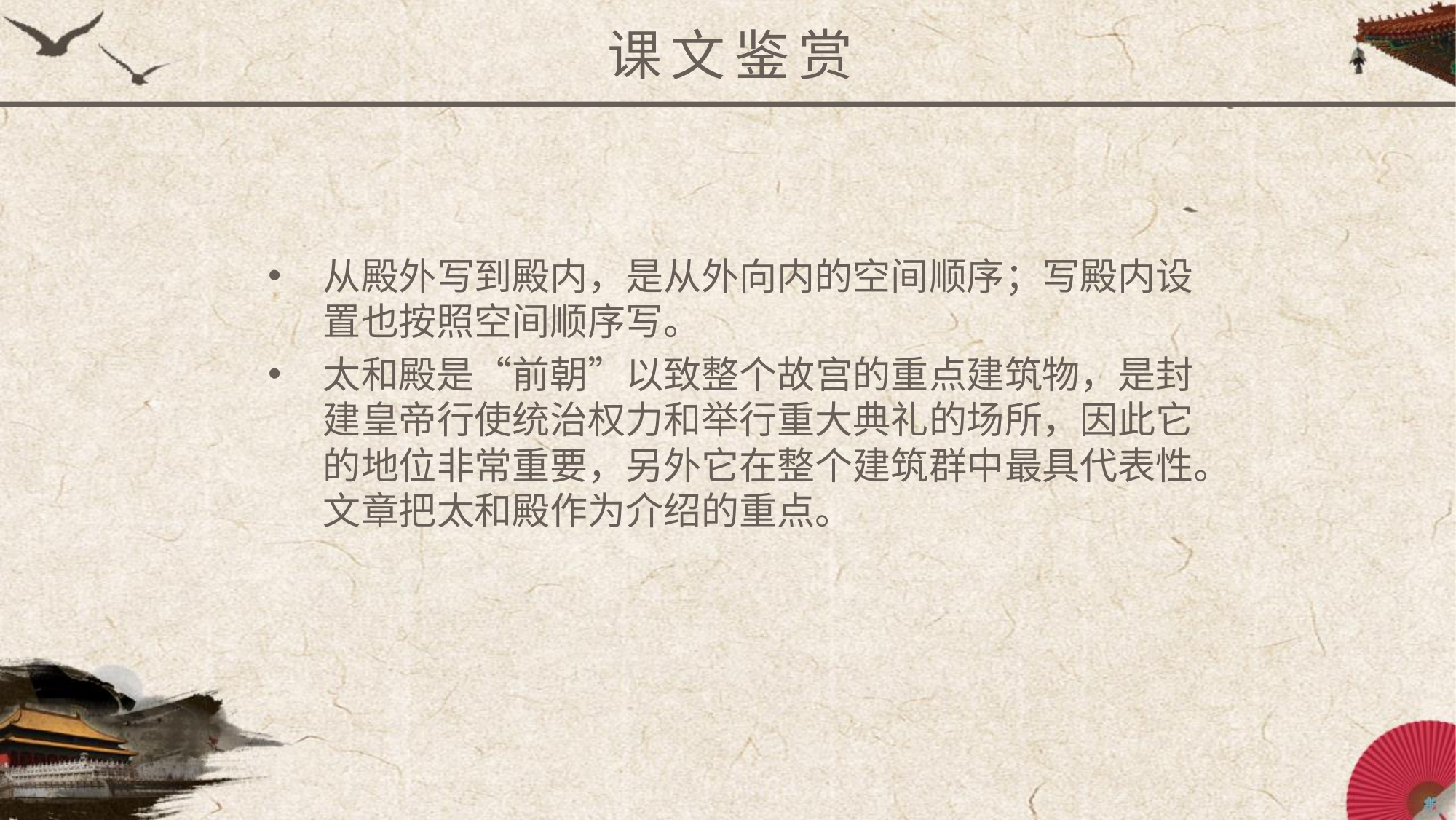

课文鉴赏

从殿外写到殿内，是从外向内的空间顺序；写殿内设置也按照空间顺序写。
太和殿是“前朝”以致整个故宫的重点建筑物，是封建皇帝行使统治权力和举行重大典礼的场所，因此它的地位非常重要，另外它在整个建筑群中最具代表性。文章把太和殿作为介绍的重点。